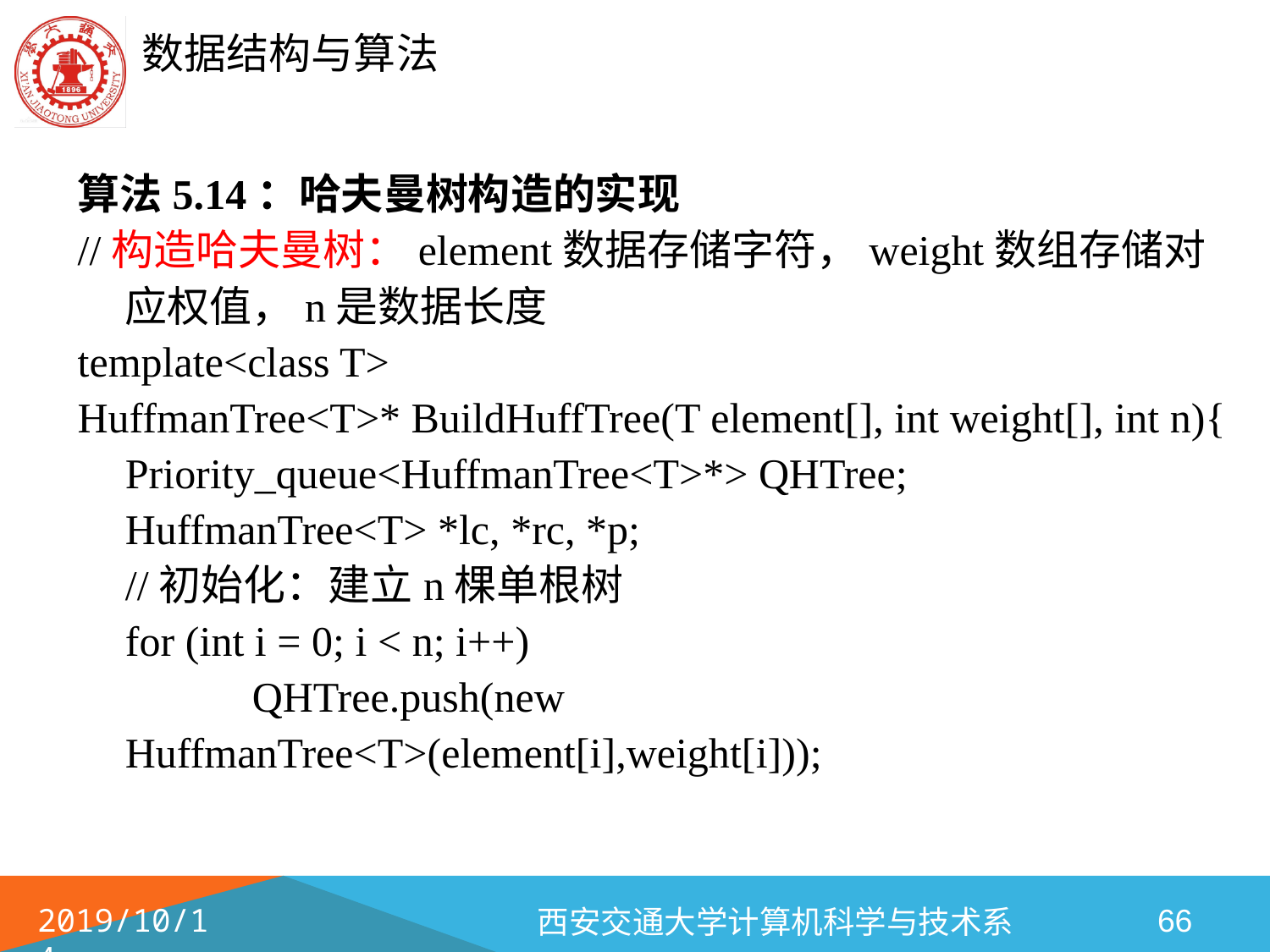

算法5.14：哈夫曼树构造的实现
//构造哈夫曼树：element数据存储字符，weight数组存储对应权值，n是数据长度
template<class T>
HuffmanTree<T>* BuildHuffTree(T element[], int weight[], int n){
    	Priority_queue<HuffmanTree<T>*> QHTree;
	HuffmanTree<T> *lc, *rc, *p;
    	//初始化：建立n棵单根树
    	for (int i = 0; i < n; i++)
        	QHTree.push(new HuffmanTree<T>(element[i],weight[i]));